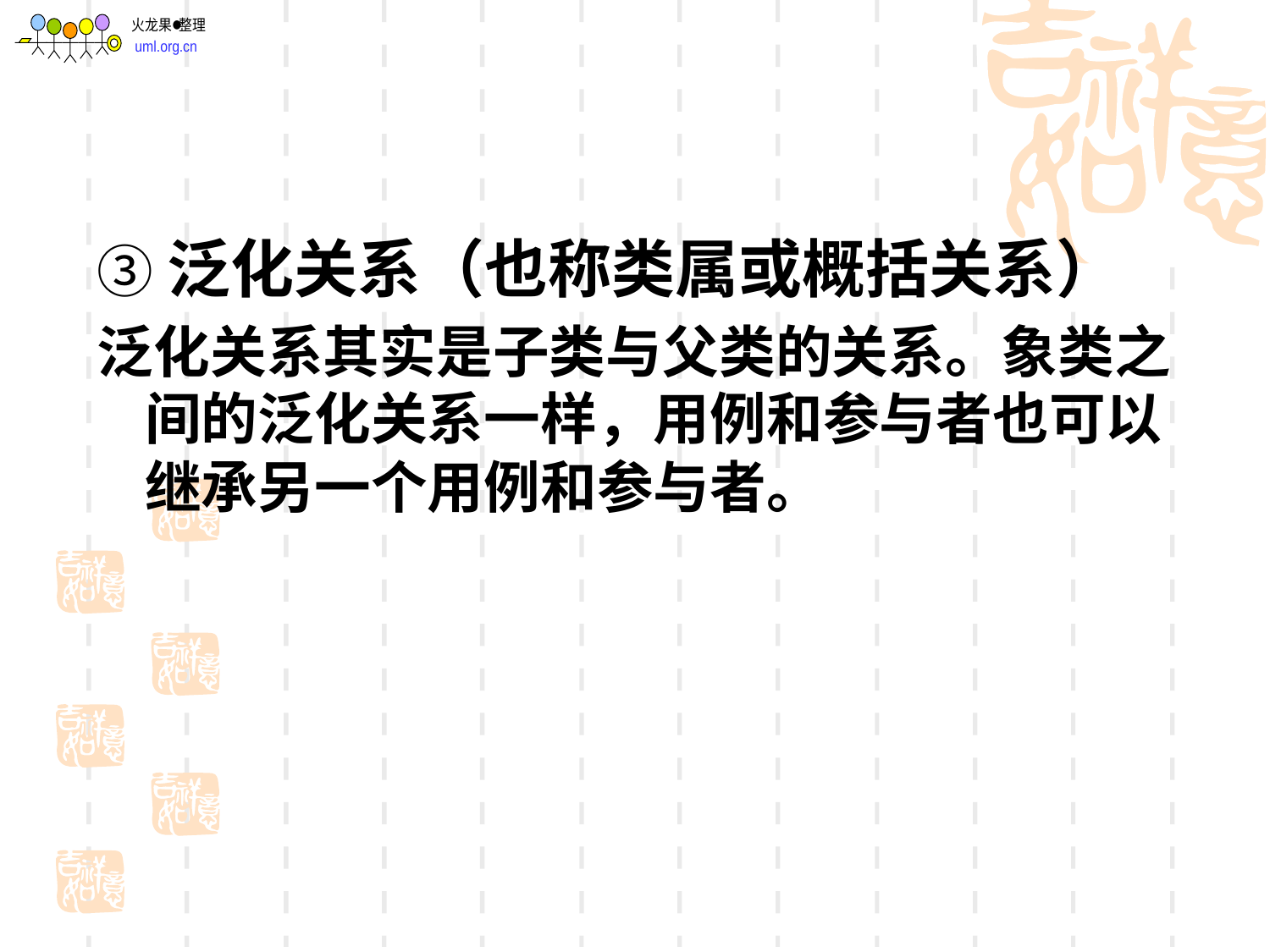

③泛化关系（也称类属或概括关系）
泛化关系其实是子类与父类的关系。象类之间的泛化关系一样，用例和参与者也可以继承另一个用例和参与者。